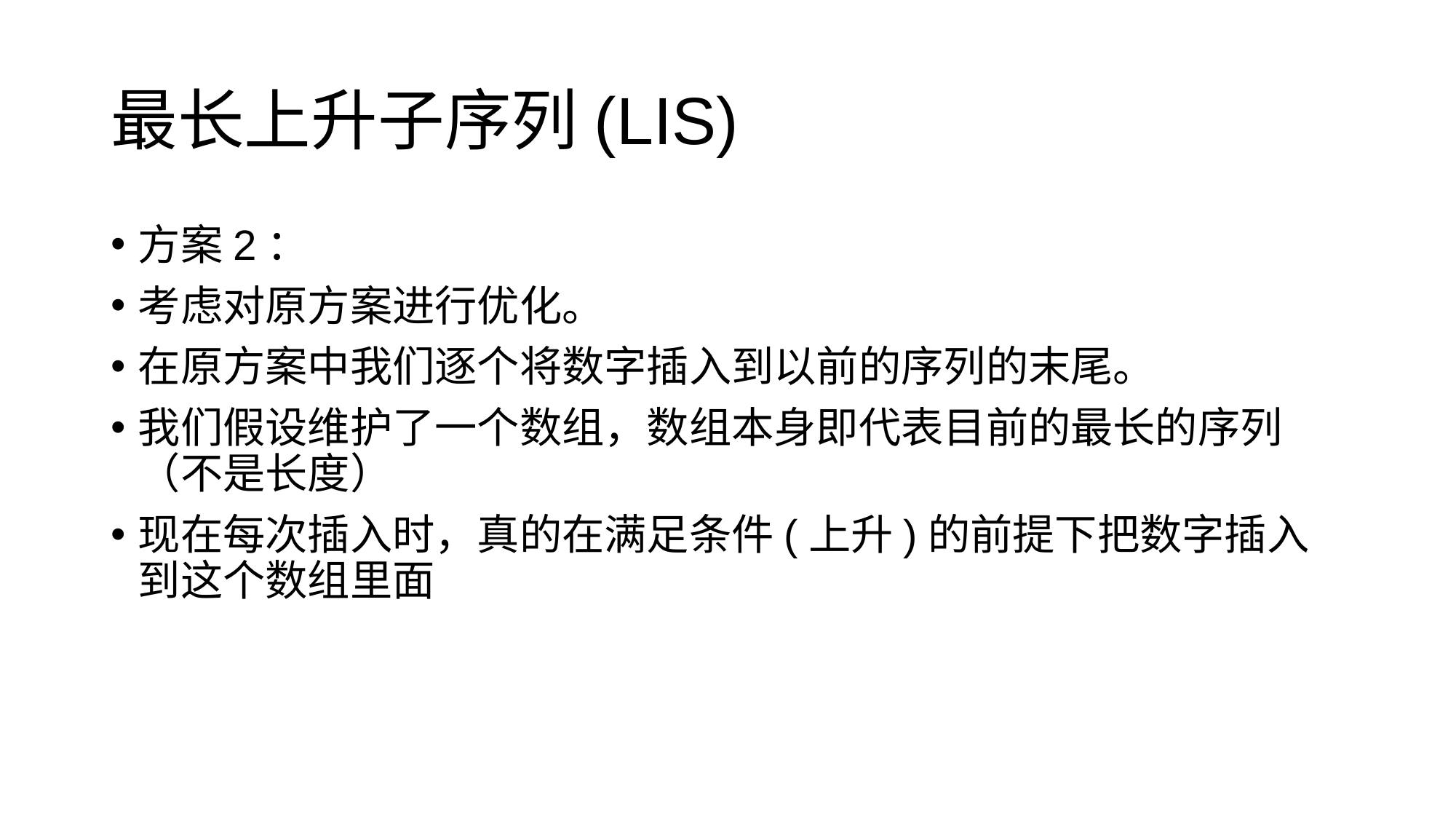

# 最长上升子序列(LIS)
方案2：
考虑对原方案进行优化。
在原方案中我们逐个将数字插入到以前的序列的末尾。
我们假设维护了一个数组，数组本身即代表目前的最长的序列（不是长度）
现在每次插入时，真的在满足条件(上升)的前提下把数字插入到这个数组里面